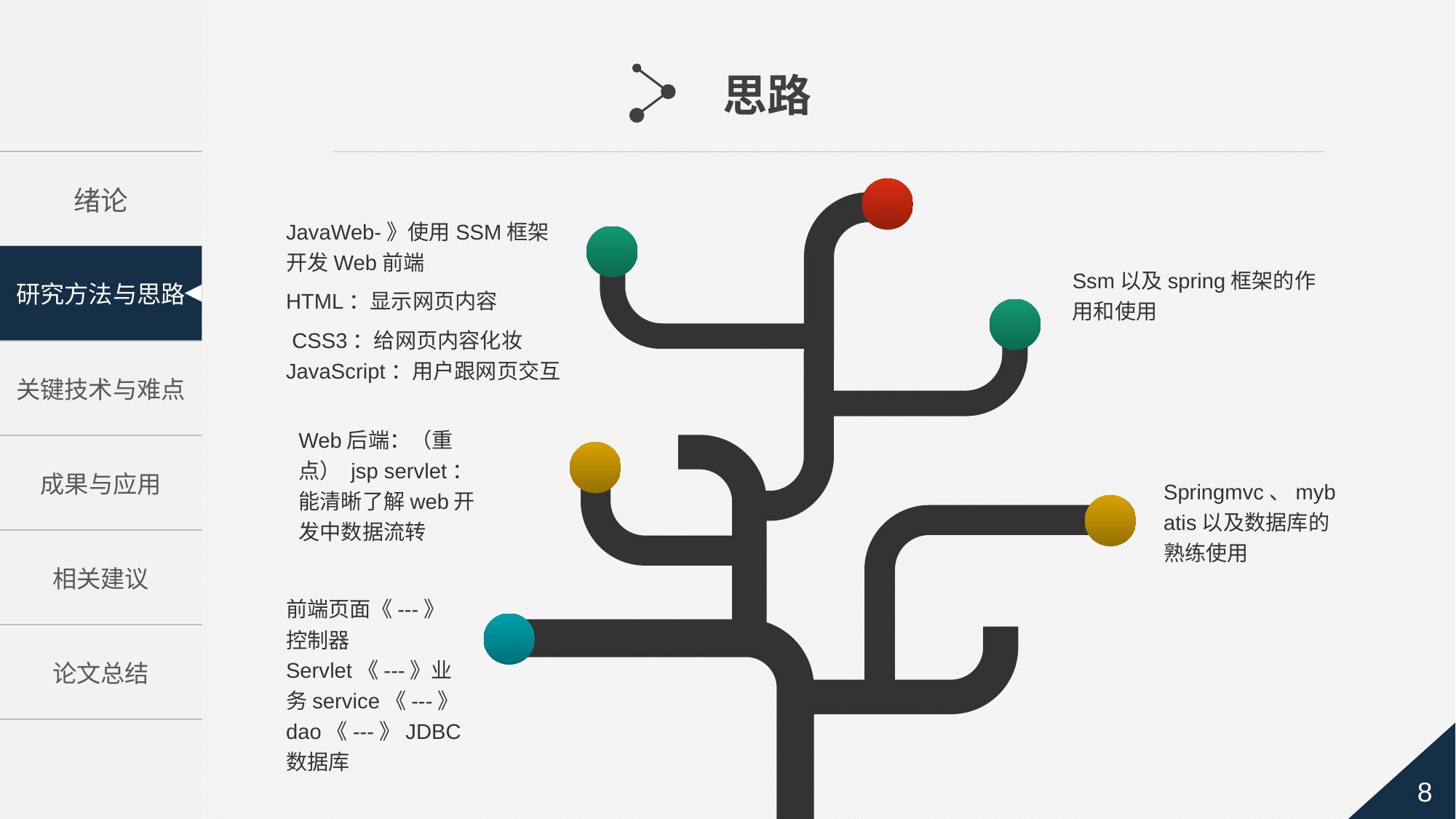

思路

JavaWeb-》使用SSM框架开发Web前端
HTML：显示网页内容
 CSS3：给网页内容化妆 JavaScript：用户跟网页交互

Ssm以及spring框架的作用和使用

Web后端：（重点） jsp servlet：  能清晰了解web开发中数据流转

Springmvc、mybatis以及数据库的熟练使用

前端页面《---》控制器Servlet《---》业务service《---》dao《---》JDBC数据库